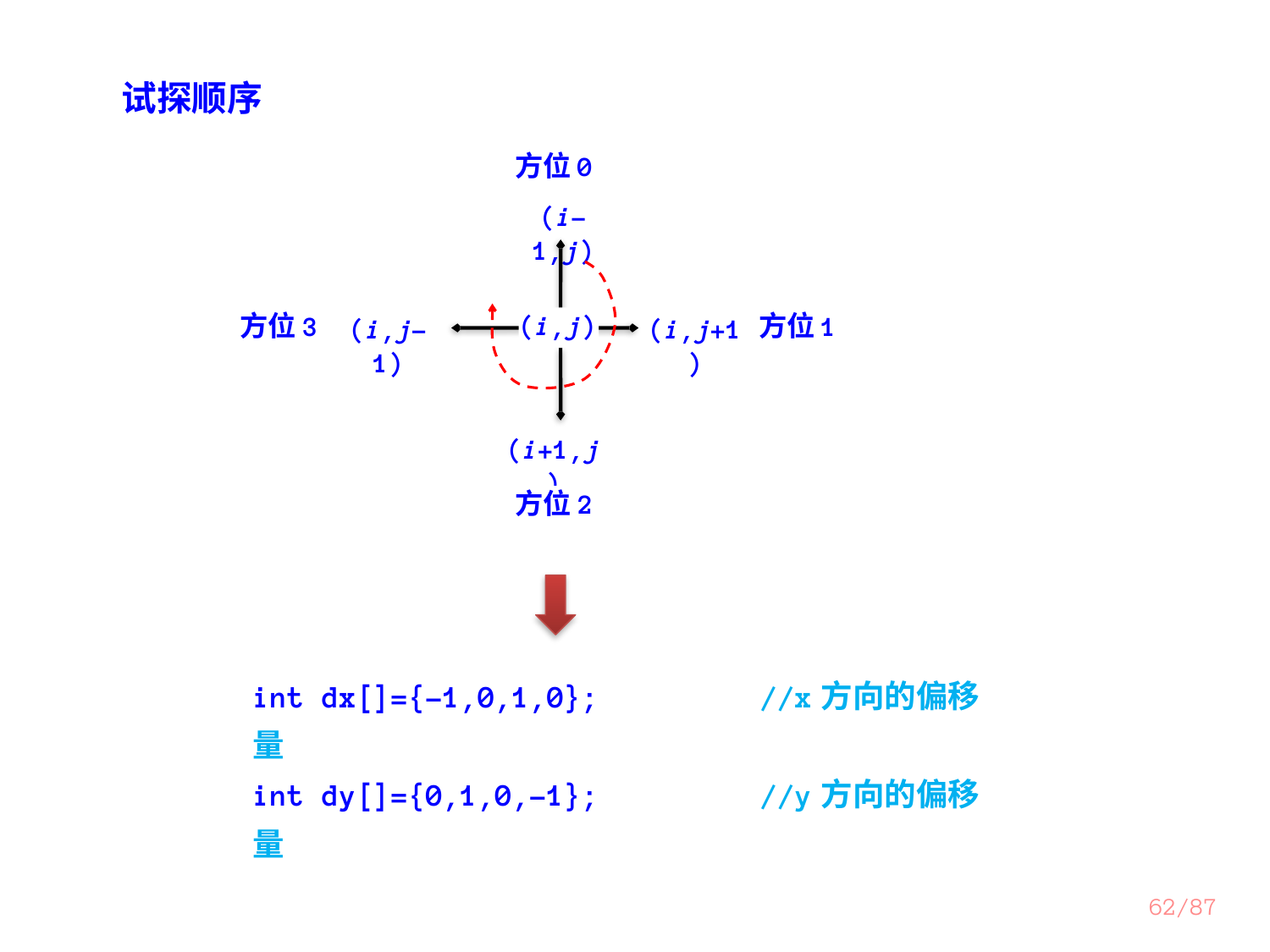

试探顺序
方位0
(i-1,j)

(i,j)
方位3
方位1
(i,j-1)
(i,j+1)

(i+1,j)
方位2

int dx[]={-1,0,1,0};   	//x方向的偏移量
int dy[]={0,1,0,-1};   	//y方向的偏移量
62/87